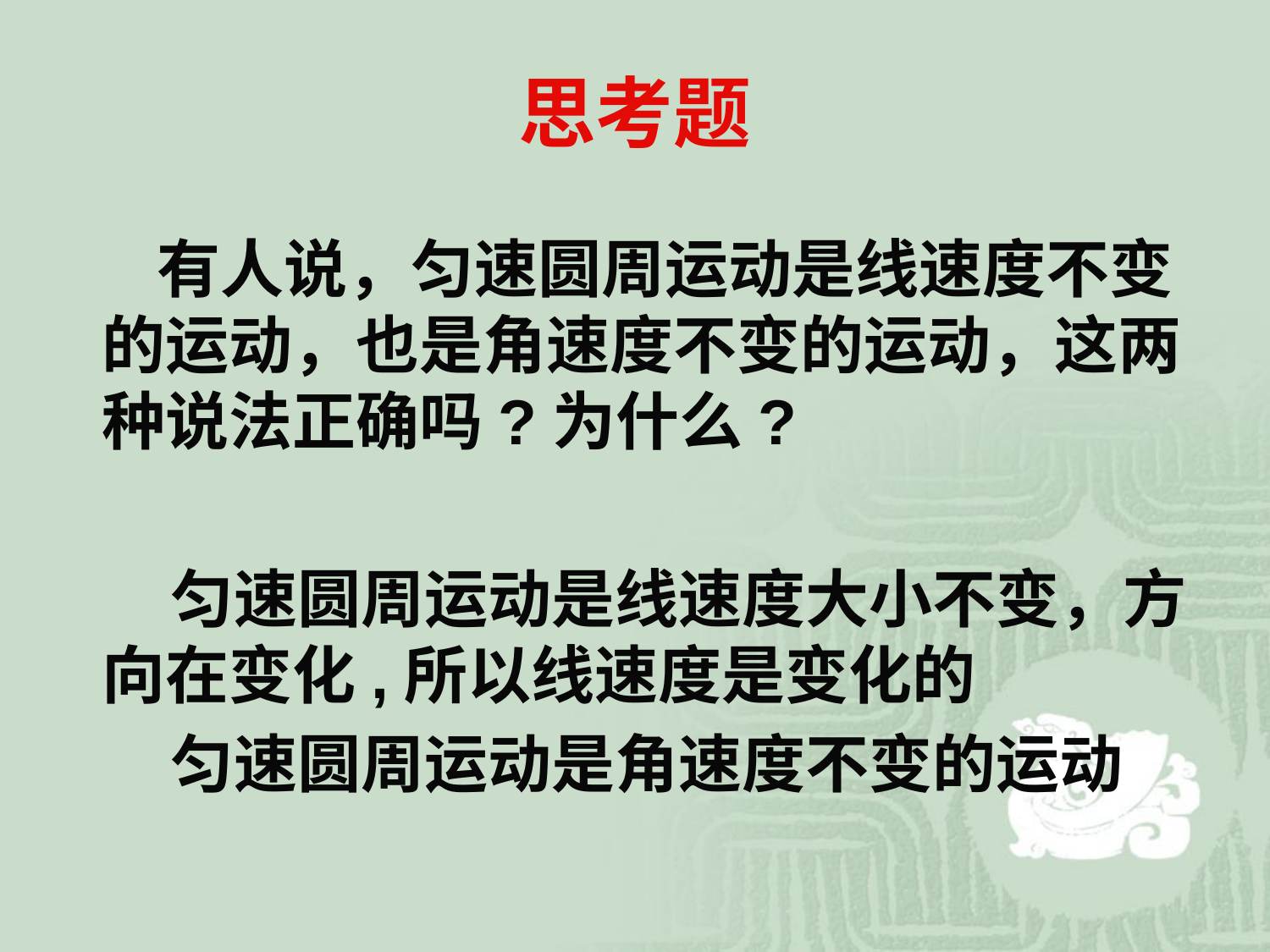

# 思考题
       有人说，匀速圆周运动是线速度不变的运动，也是角速度不变的运动，这两种说法正确吗?为什么?

       匀速圆周运动是线速度大小不变，方向在变化,所以线速度是变化的
       匀速圆周运动是角速度不变的运动